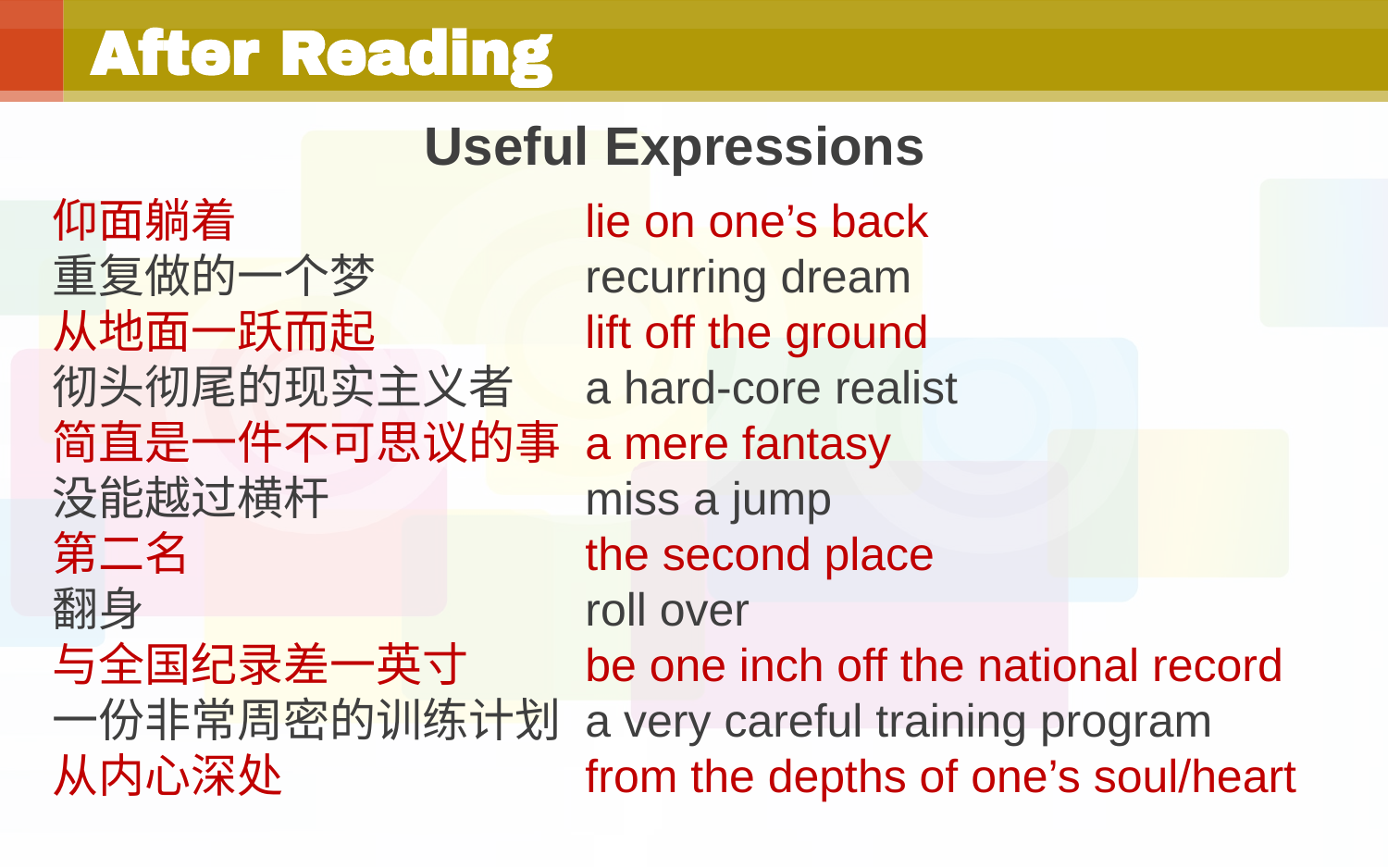

# After Reading
Useful Expressions
仰面躺着
重复做的一个梦
从地面一跃而起
彻头彻尾的现实主义者
简直是一件不可思议的事
没能越过横杆
第二名
翻身
与全国纪录差一英寸
一份非常周密的训练计划
从内心深处
lie on one’s back
recurring dream
lift off the ground
a hard-core realist
a mere fantasy
miss a jump
the second place
roll over
be one inch off the national record
a very careful training program
from the depths of one’s soul/heart